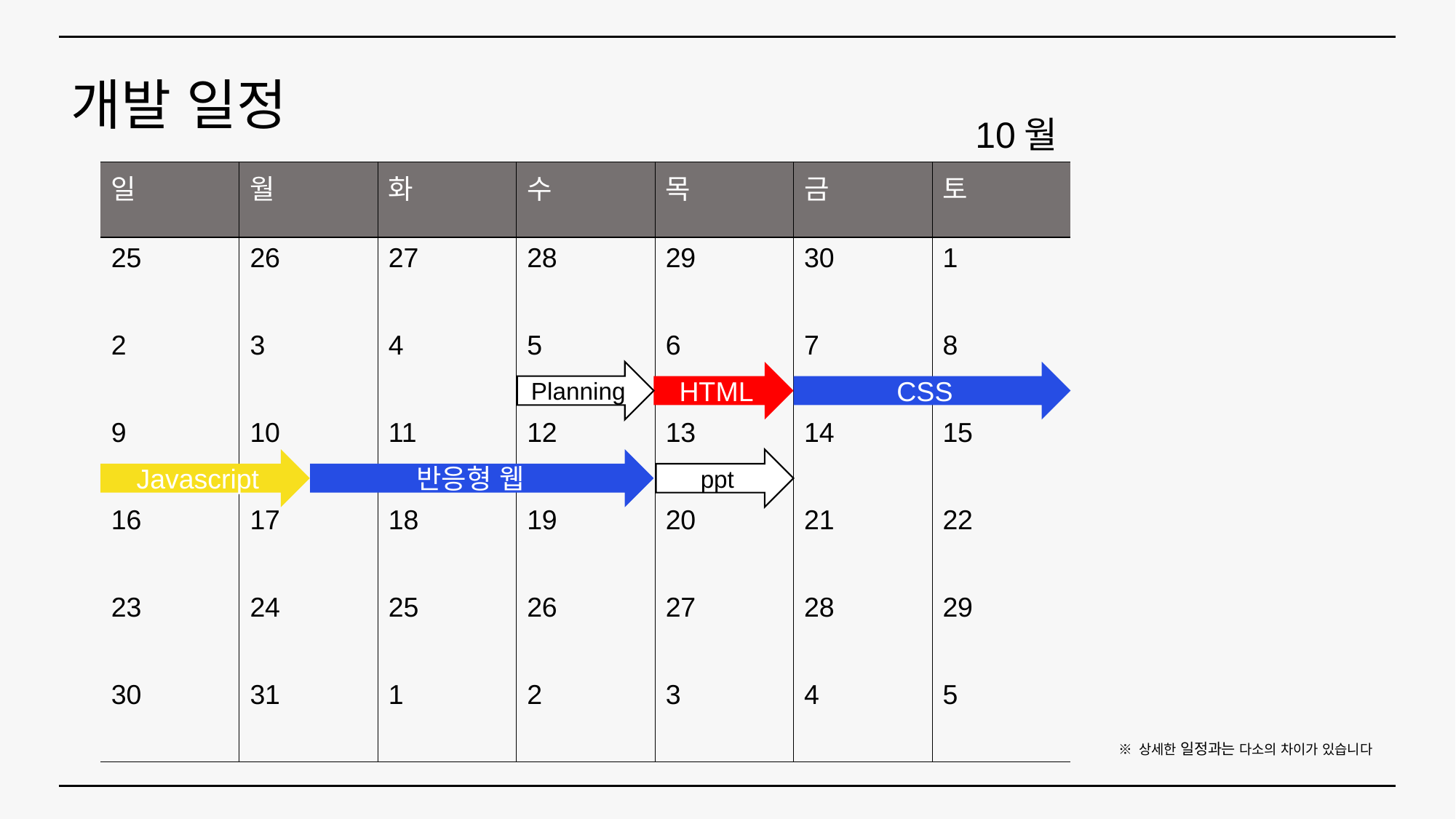

개발 일정
10월
| 일 | 월 | 화 | 수 | 목 | 금 | 토 |
| --- | --- | --- | --- | --- | --- | --- |
| 25 | 26 | 27 | 28 | 29 | 30 | 1 |
|  |  |  |  |  |  |  |
| 2 | 3 | 4 | 5 | 6 | 7 | 8 |
|  |  |  |  |  |  |  |
| 9 | 10 | 11 | 12 | 13 | 14 | 15 |
|  |  |  |  |  |  |  |
| 16 | 17 | 18 | 19 | 20 | 21 | 22 |
|  |  |  |  |  |  |  |
| 23 | 24 | 25 | 26 | 27 | 28 | 29 |
|  |  |  |  |  |  |  |
| 30 | 31 | 1 | 2 | 3 | 4 | 5 |
|  |  |  |  |  |  |  |
Planning
HTML
CSS
Javascript
반응형 웹
ppt
※ 상세한 일정과는 다소의 차이가 있습니다